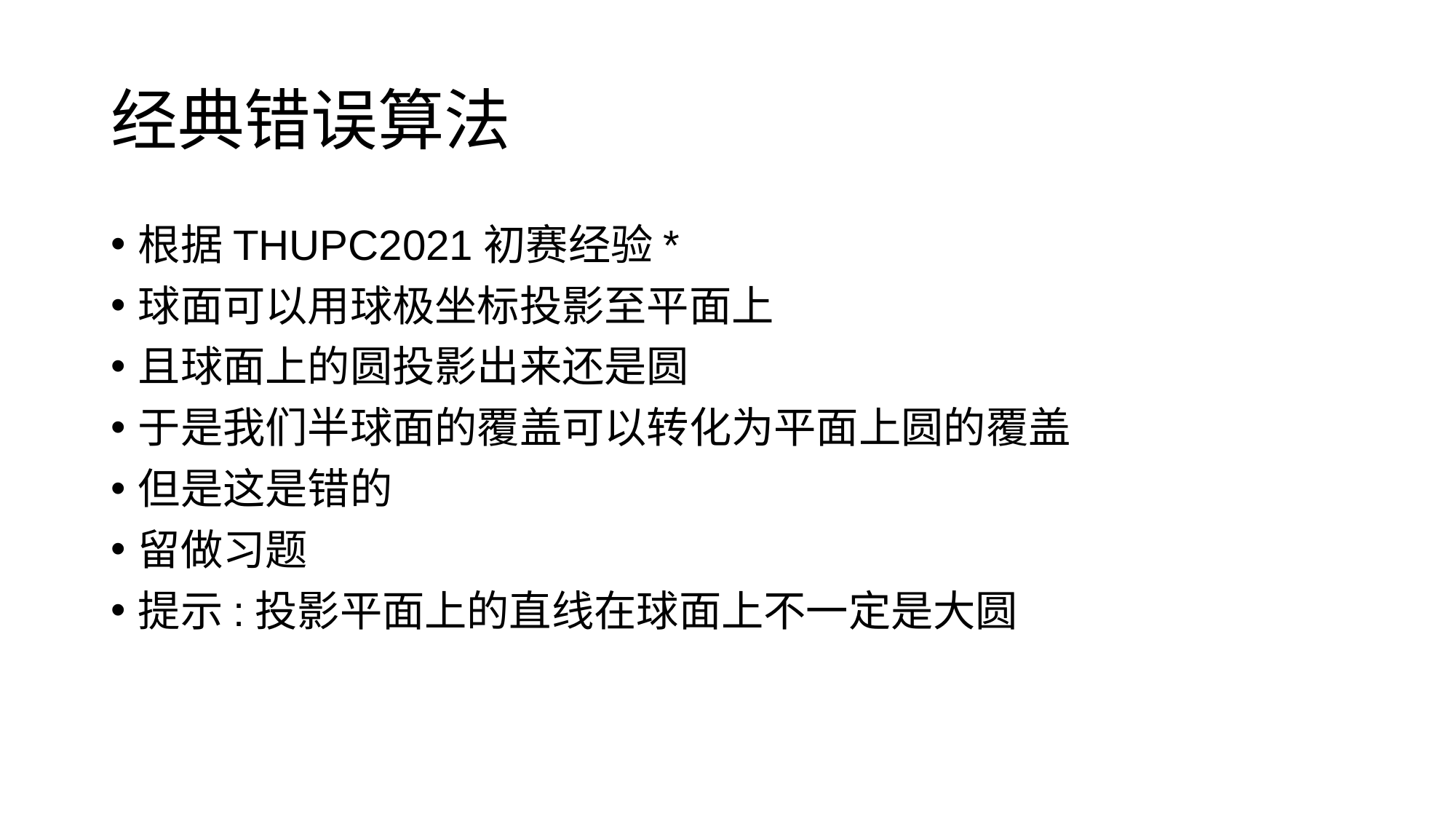

# 经典错误算法
根据THUPC2021初赛经验*
球面可以用球极坐标投影至平面上
且球面上的圆投影出来还是圆
于是我们半球面的覆盖可以转化为平面上圆的覆盖
但是这是错的
留做习题
提示:投影平面上的直线在球面上不一定是大圆